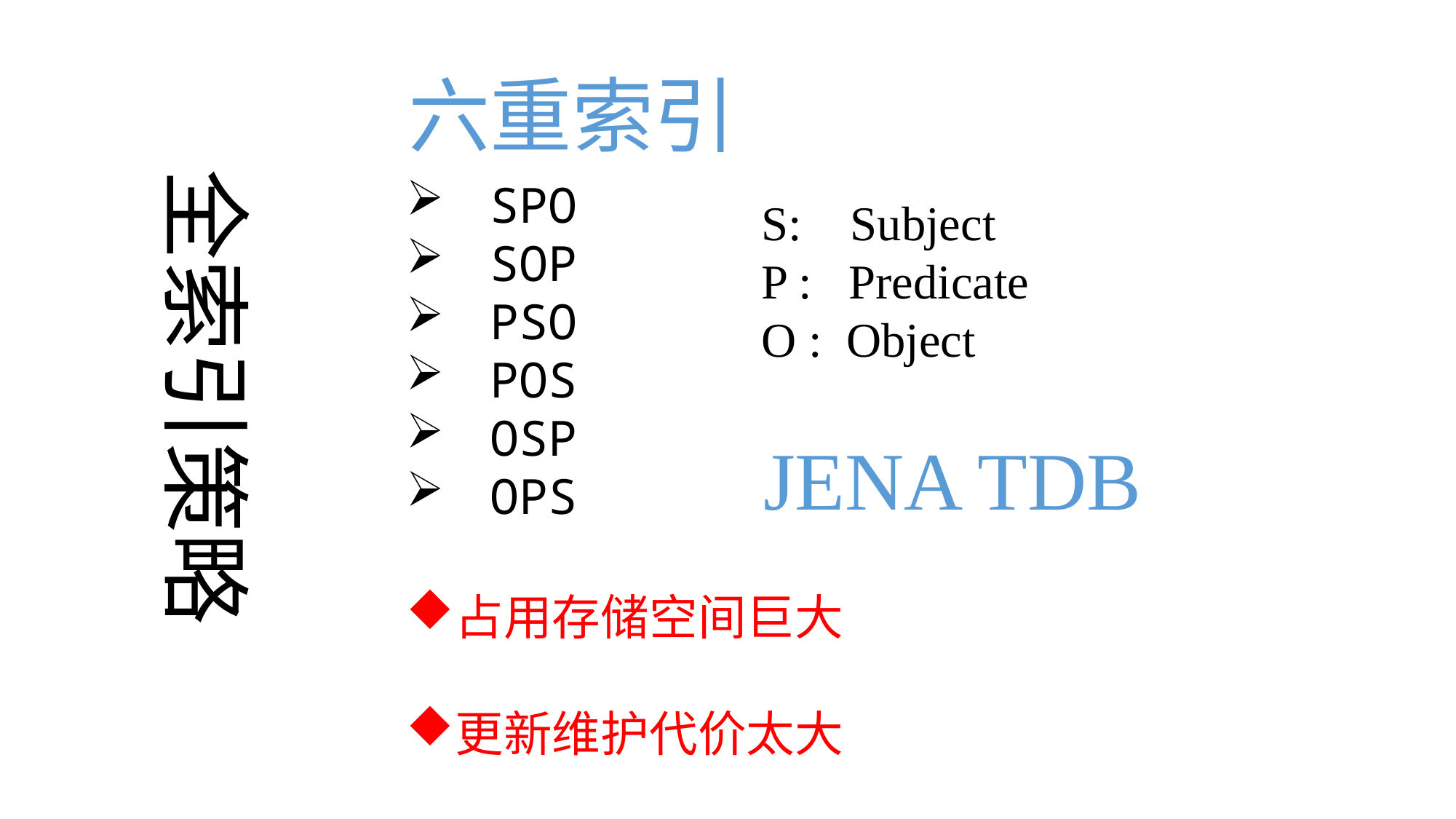

六重索引
全索引策略
 SPO
 SOP
 PSO
 POS
 OSP
 OPS
S:    Subject
P :   Predicate
O :  Object
JENA TDB
占用存储空间巨大

更新维护代价太大